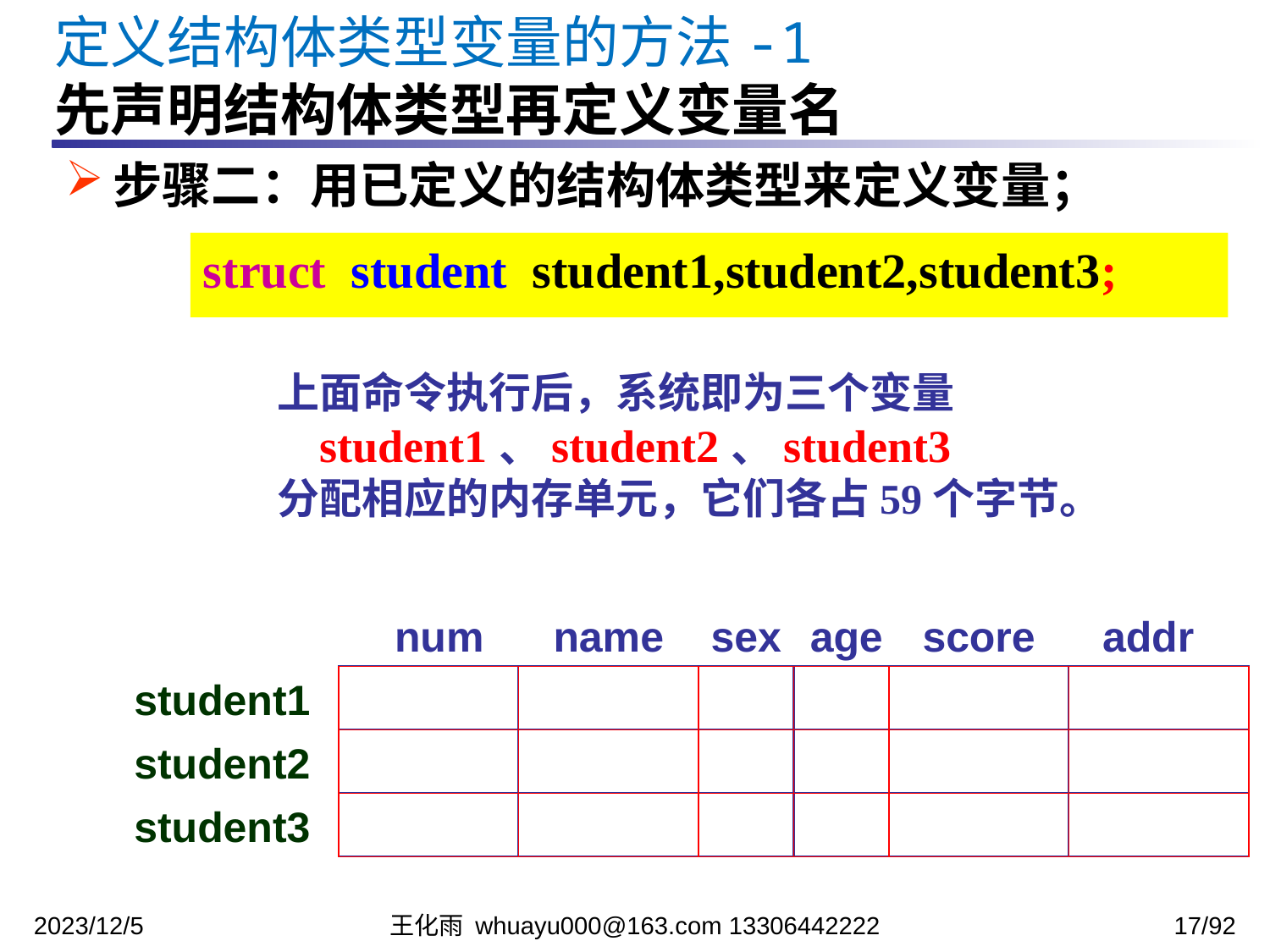

定义结构体类型变量的方法-1
先声明结构体类型再定义变量名
步骤二：用已定义的结构体类型来定义变量；
struct  student  student1,student2,student3;

上面命令执行后，系统即为三个变量
    student1、student2、student3
分配相应的内存单元，它们各占59个字节。
num
name
sex
age
score
addr

student1
student2
student3

2023/12/5
王化雨 whuayu000@163.com 13306442222
17/92